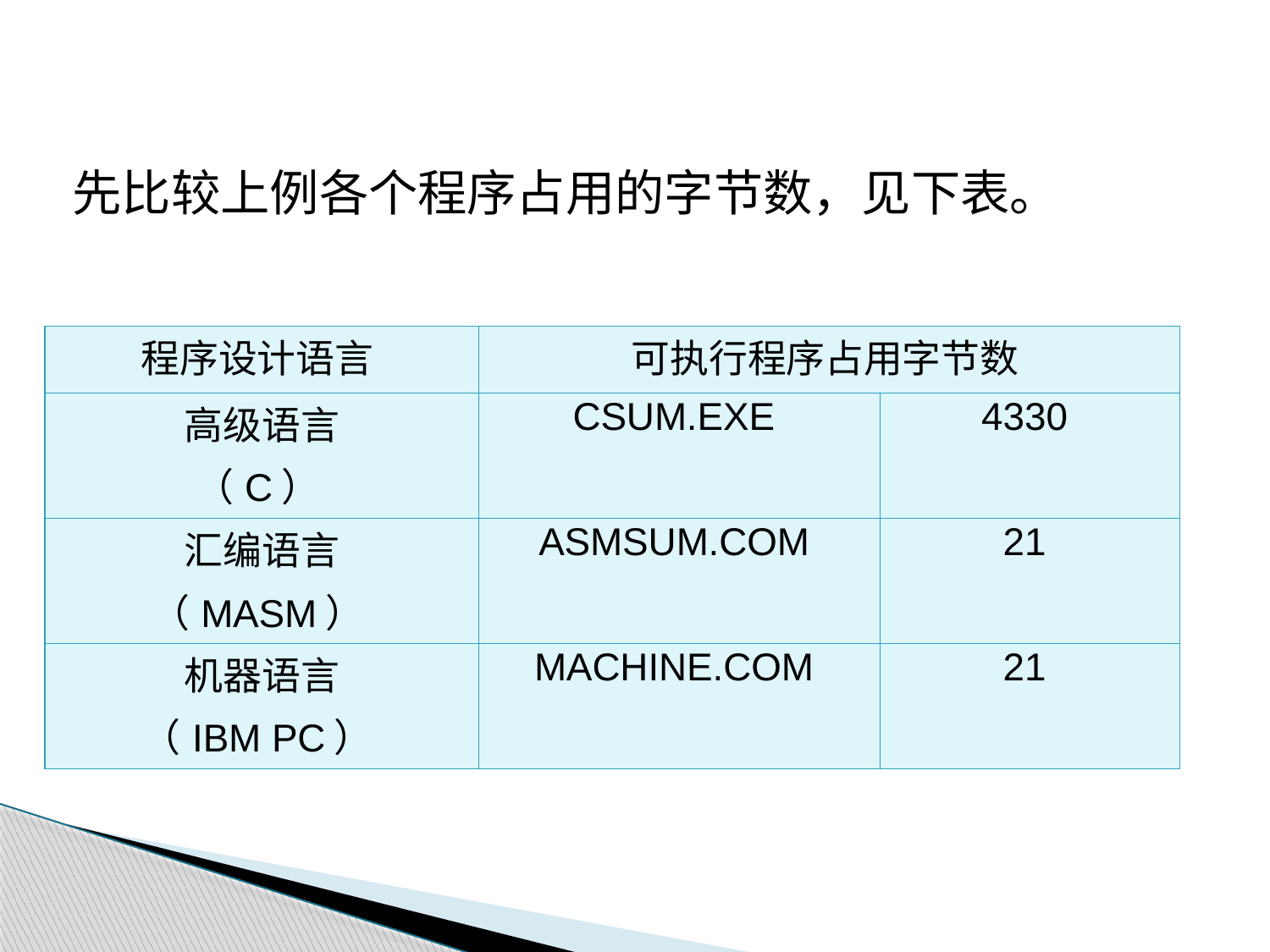

先比较上例各个程序占用的字节数，见下表。
| 程序设计语言 | 可执行程序占用字节数 |  |
| --- | --- | --- |
| 高级语言 （C） | CSUM.EXE | 4330 |
| 汇编语言 （MASM） | ASMSUM.COM | 21 |
| 机器语言 （IBM PC） | MACHINE.COM | 21 |